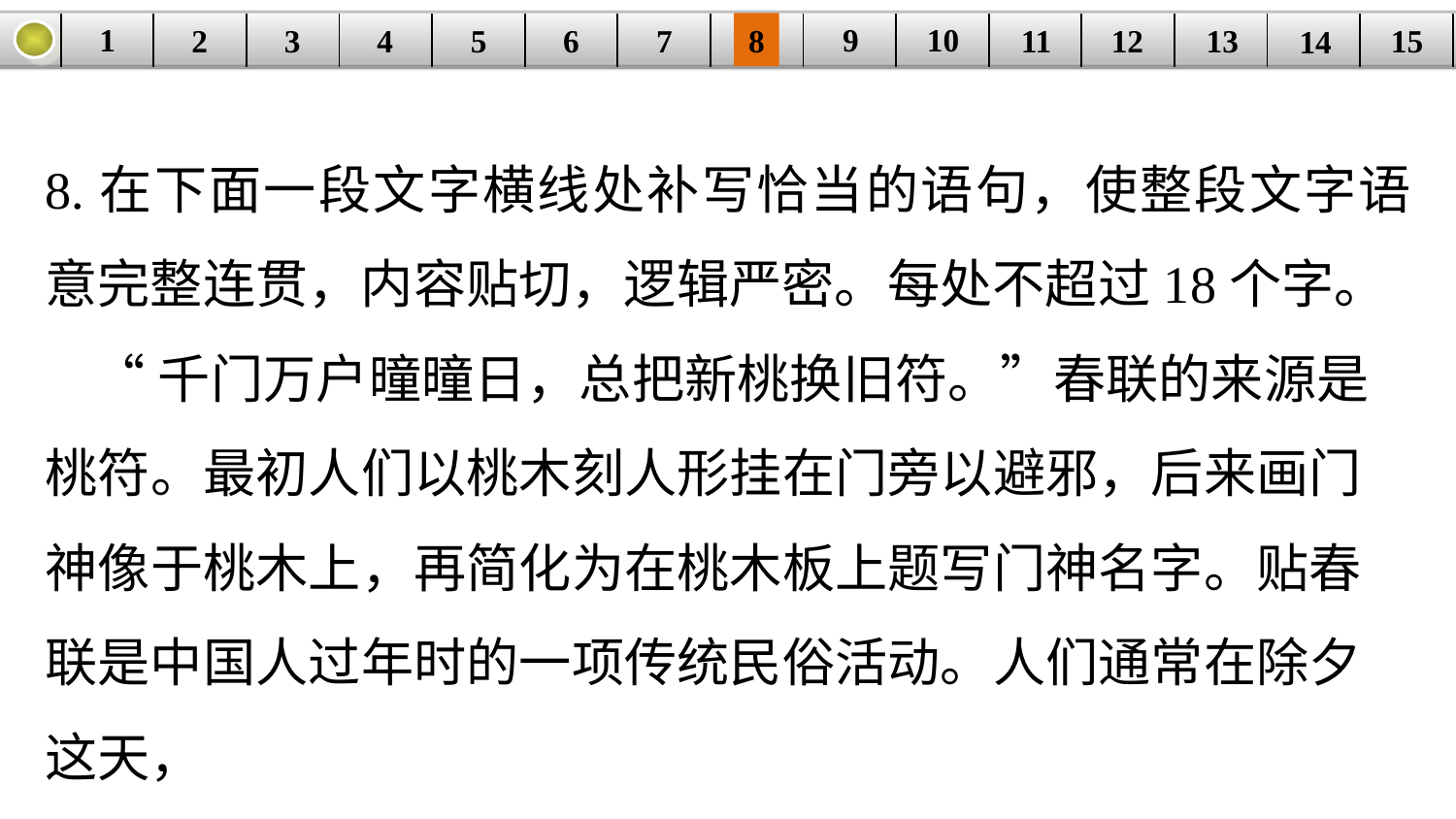

9
10
1
3
4
5
6
8
11
2
12
15
|  |  |  |  |  |  |  |  |  |  |  |  |  |  |  |
| --- | --- | --- | --- | --- | --- | --- | --- | --- | --- | --- | --- | --- | --- | --- |
7
13
14

8.在下面一段文字横线处补写恰当的语句，使整段文字语意完整连贯，内容贴切，逻辑严密。每处不超过18个字。
    “千门万户曈曈日，总把新桃换旧符。”春联的来源是桃符。最初人们以桃木刻人形挂在门旁以避邪，后来画门神像于桃木上，再简化为在桃木板上题写门神名字。贴春联是中国人过年时的一项传统民俗活动。人们通常在除夕这天，